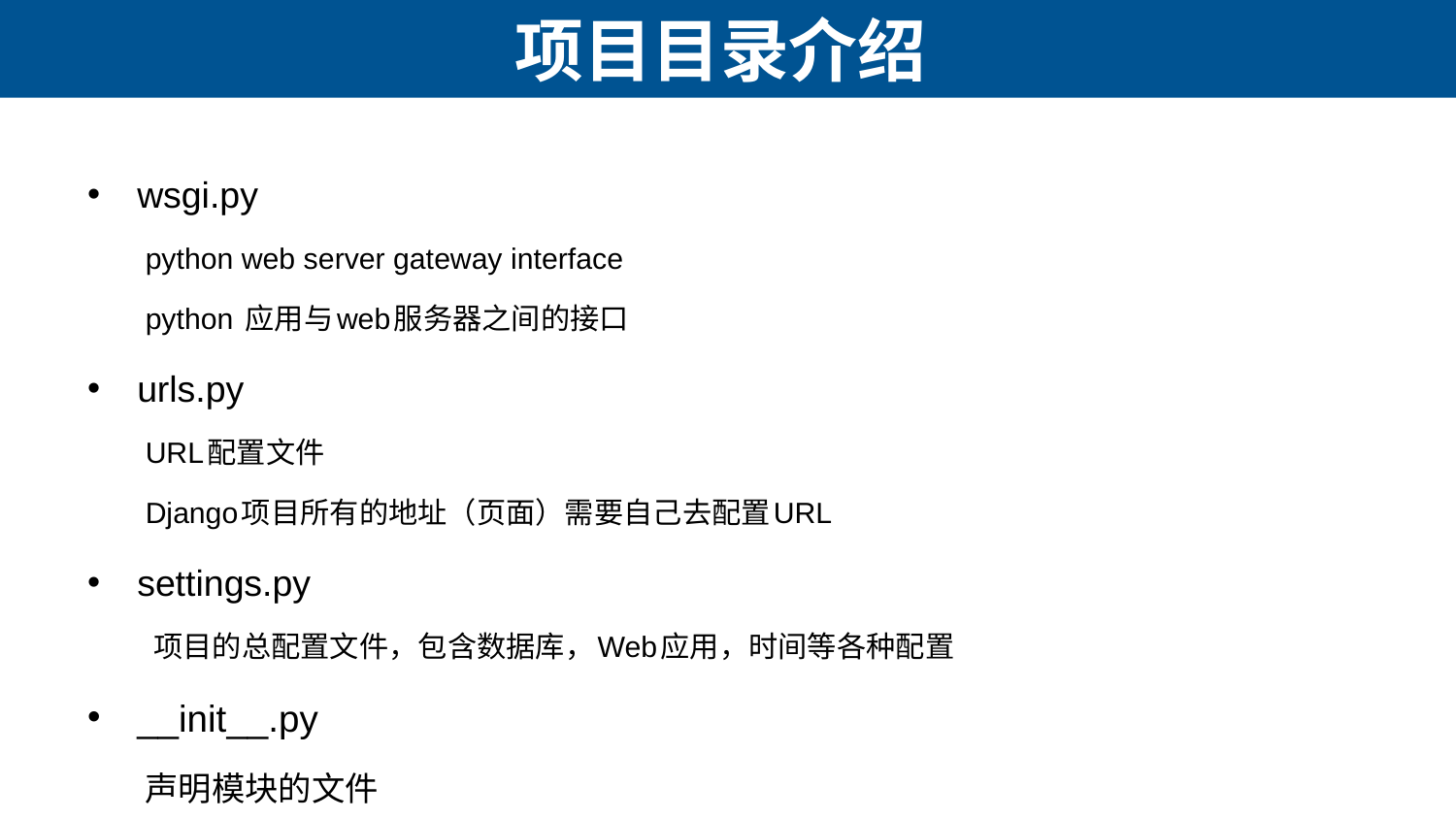

# 项目目录介绍
wsgi.py
python web server gateway interface
python 应用与web服务器之间的接口
urls.py
URL配置文件
Django项目所有的地址（页面）需要自己去配置URL
settings.py
项目的总配置文件，包含数据库，Web应用，时间等各种配置
__init__.py
声明模块的文件